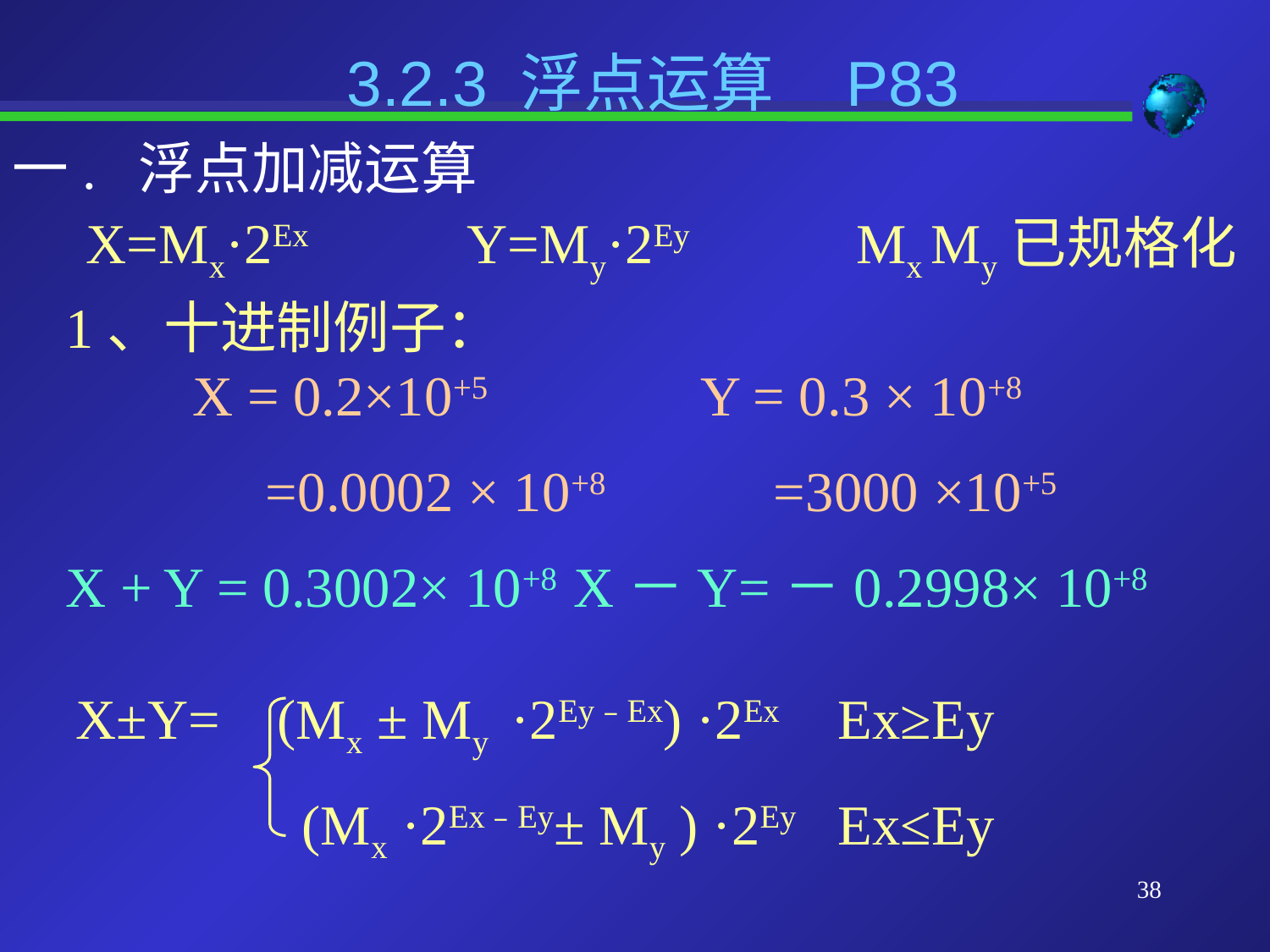

3.2.3 浮点运算    P83
一.  浮点加减运算
X=Mx·2Ex		Y=My·2Ey		 Mx My已规格化
1、十进制例子：
	X = 0.2×10+5		Y = 0.3 × 10+8
=0.0002 × 10+8		=3000 ×10+5
X + Y = 0.3002× 10+8	X－Y=－0.2998× 10+8
X±Y=    (Mx ± My  ·2Ey﹣Ex) ·2Ex	Ex≥Ey
	       (Mx ·2Ex﹣Ey± My ) ·2Ey 	Ex≤Ey

38